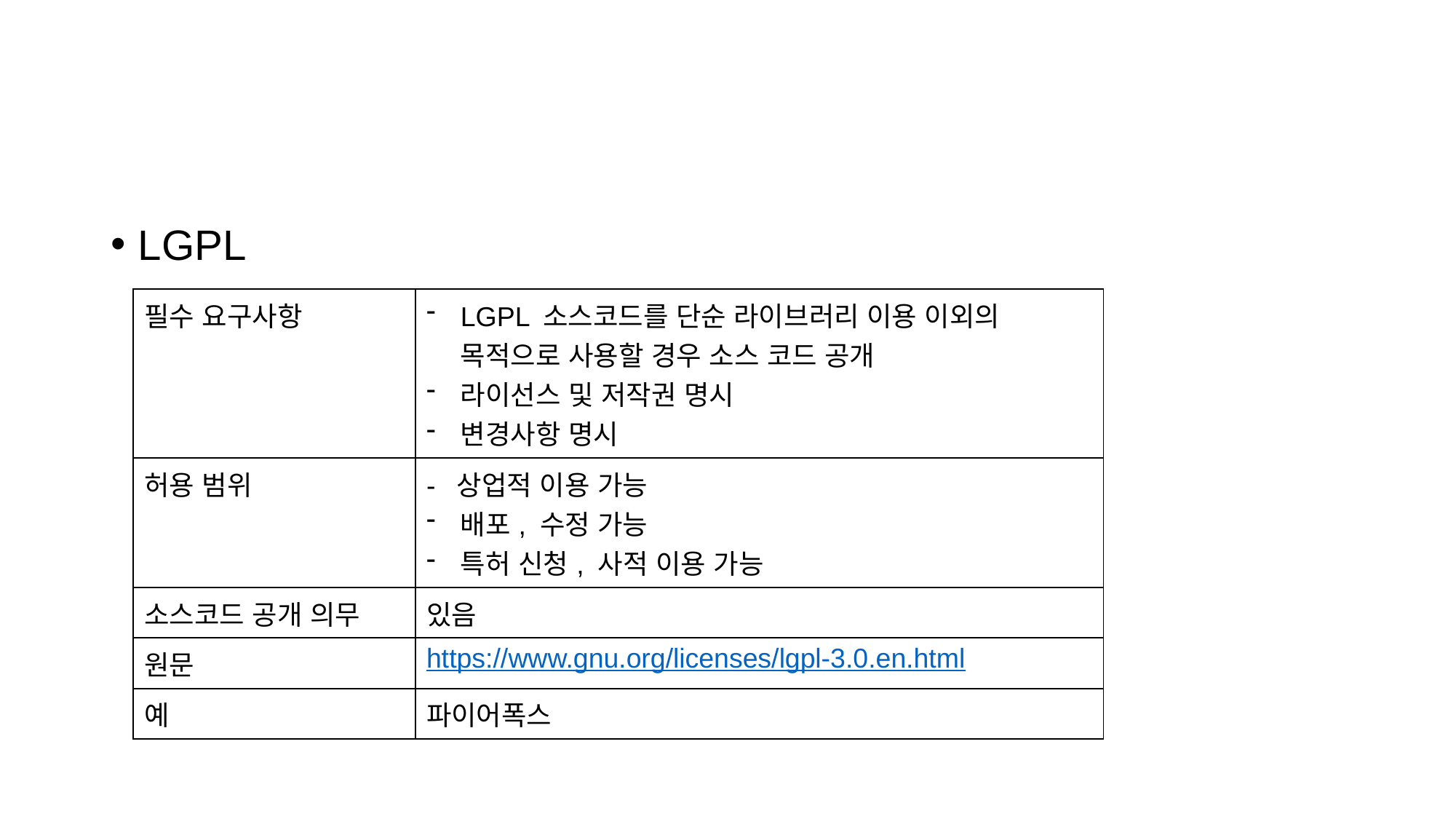

#
LGPL

| 필수 요구사항 | LGPL 소스코드를 단순 라이브러리 이용 이외의 목적으로 사용할 경우 소스 코드 공개 라이선스 및 저작권 명시 변경사항 명시 |
| --- | --- |
| 허용 범위 | - 상업적 이용 가능 배포, 수정 가능 특허 신청, 사적 이용 가능 |
| 소스코드 공개 의무 | 있음 |
| 원문 | https://www.gnu.org/licenses/lgpl-3.0.en.html |
| 예 | 파이어폭스 |